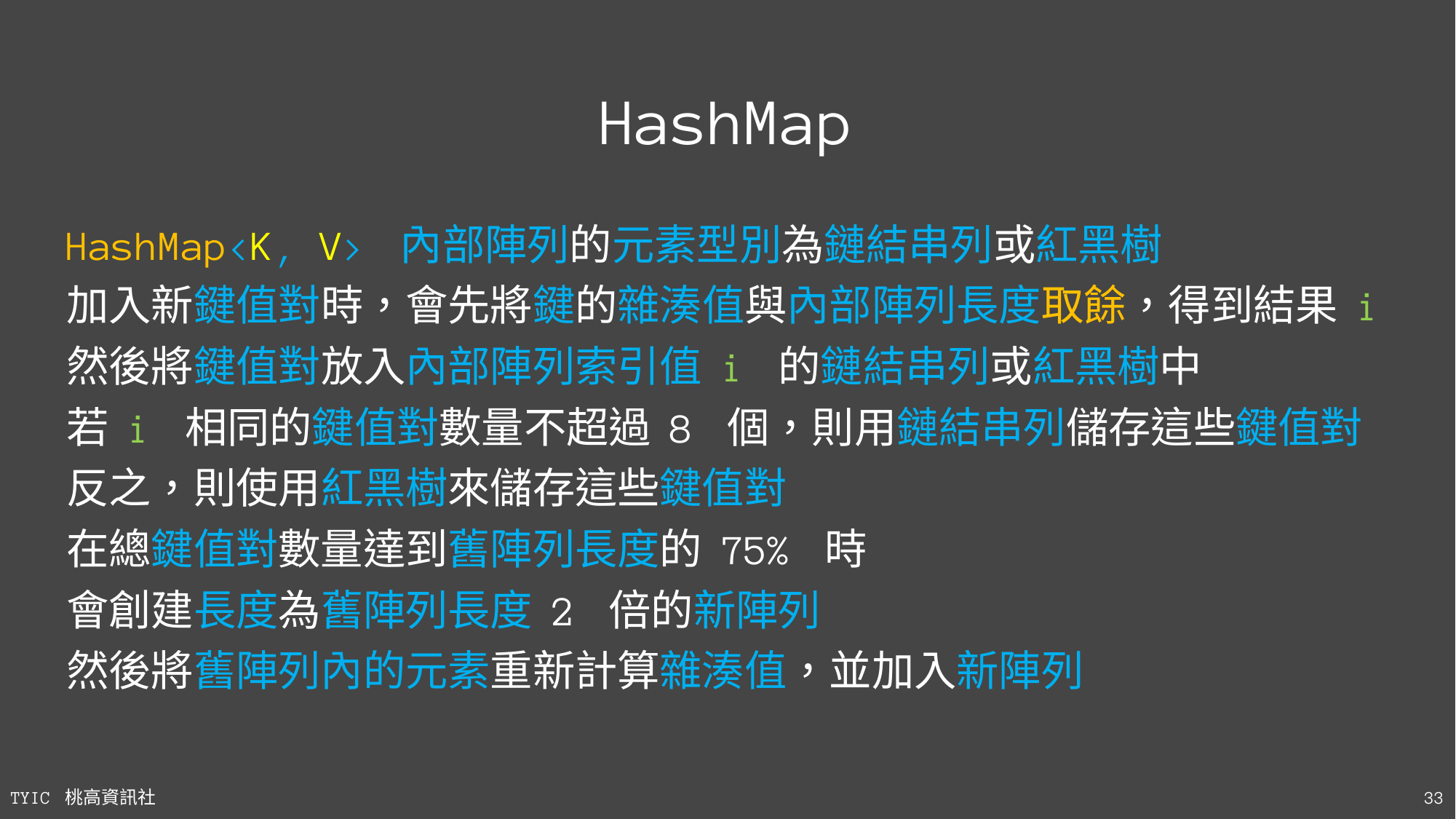

# HashMap
HashMap<K, V> 內部陣列的元素型別為鏈結串列或紅黑樹
加入新鍵值對時，會先將鍵的雜湊值與內部陣列長度取餘，得到結果 i
然後將鍵值對放入內部陣列索引值 i 的鏈結串列或紅黑樹中
若 i 相同的鍵值對數量不超過 8 個，則用鏈結串列儲存這些鍵值對
反之，則使用紅黑樹來儲存這些鍵值對
在總鍵值對數量達到舊陣列長度的 75% 時
會創建長度為舊陣列長度 2 倍的新陣列
然後將舊陣列內的元素重新計算雜湊值，並加入新陣列